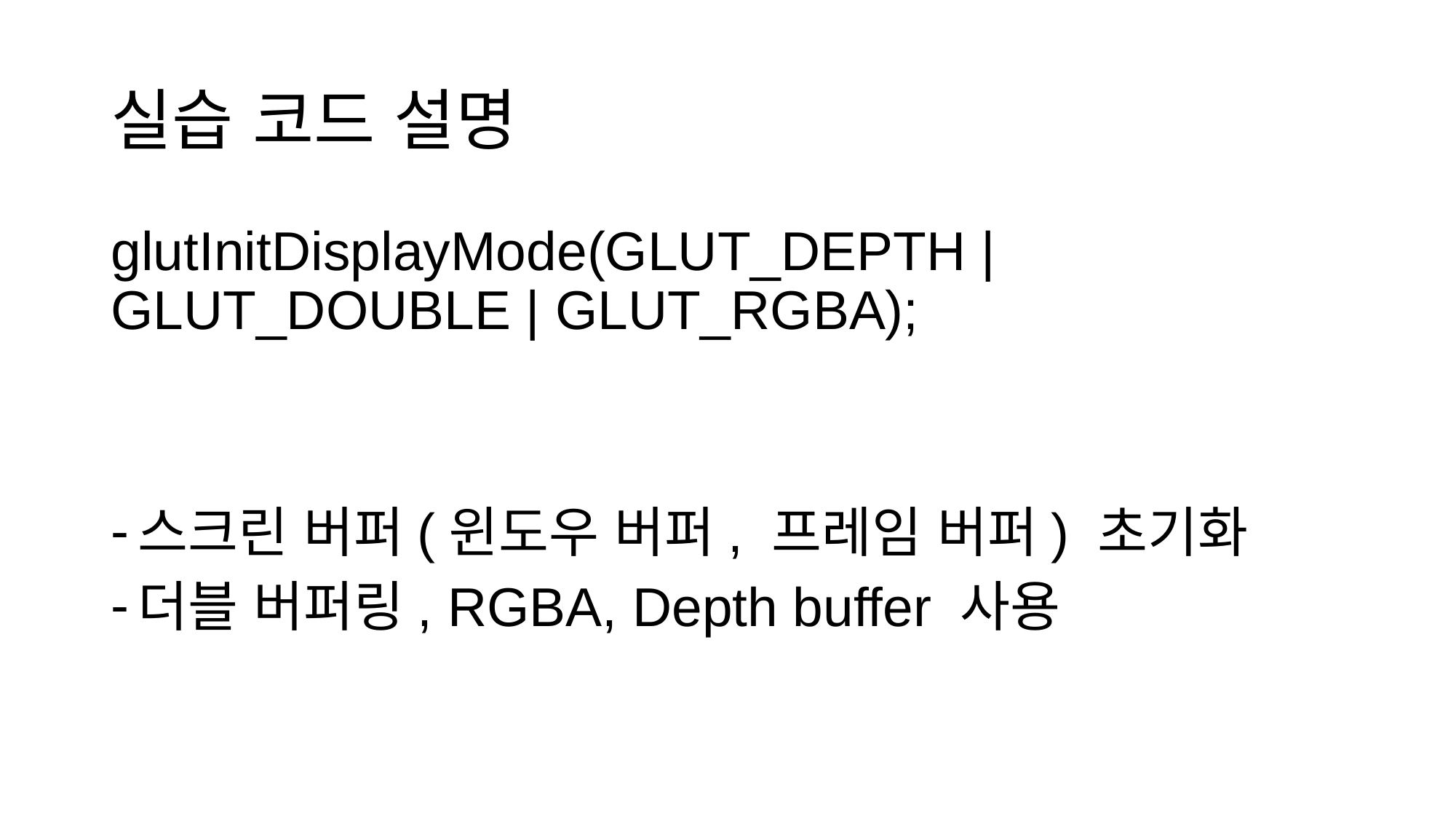

# 실습 코드 설명
glutInitDisplayMode(GLUT_DEPTH | GLUT_DOUBLE | GLUT_RGBA);

스크린 버퍼(윈도우 버퍼, 프레임 버퍼) 초기화
더블 버퍼링, RGBA, Depth buffer 사용